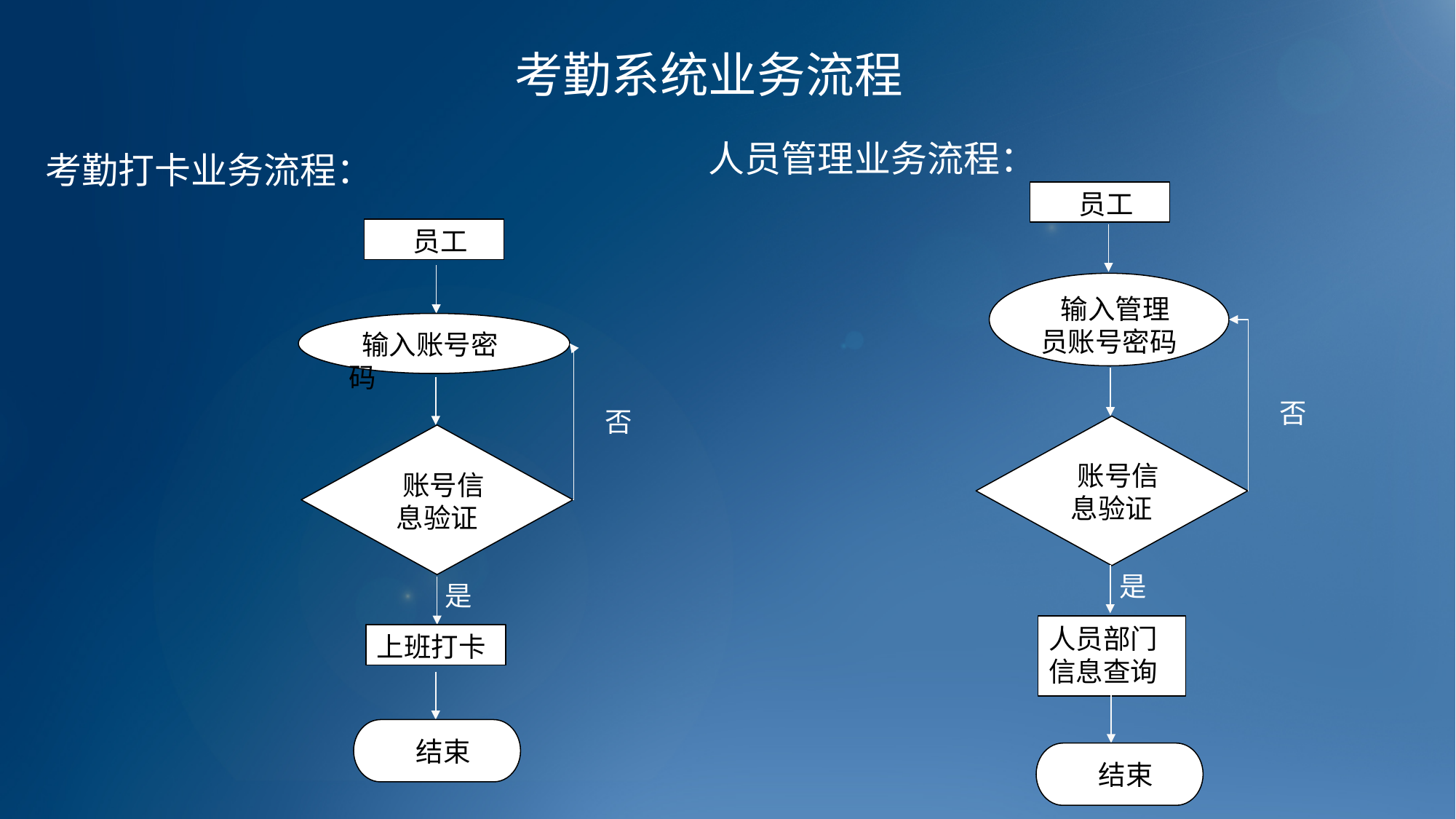

考勤系统业务流程
人员管理业务流程：
考勤打卡业务流程：
 员工
 员工
 输入管理员账号密码
 输入账号密码
否
否
 账号信息验证
 账号信息验证
是
是
人员部门信息查询
上班打卡
 结束
 结束